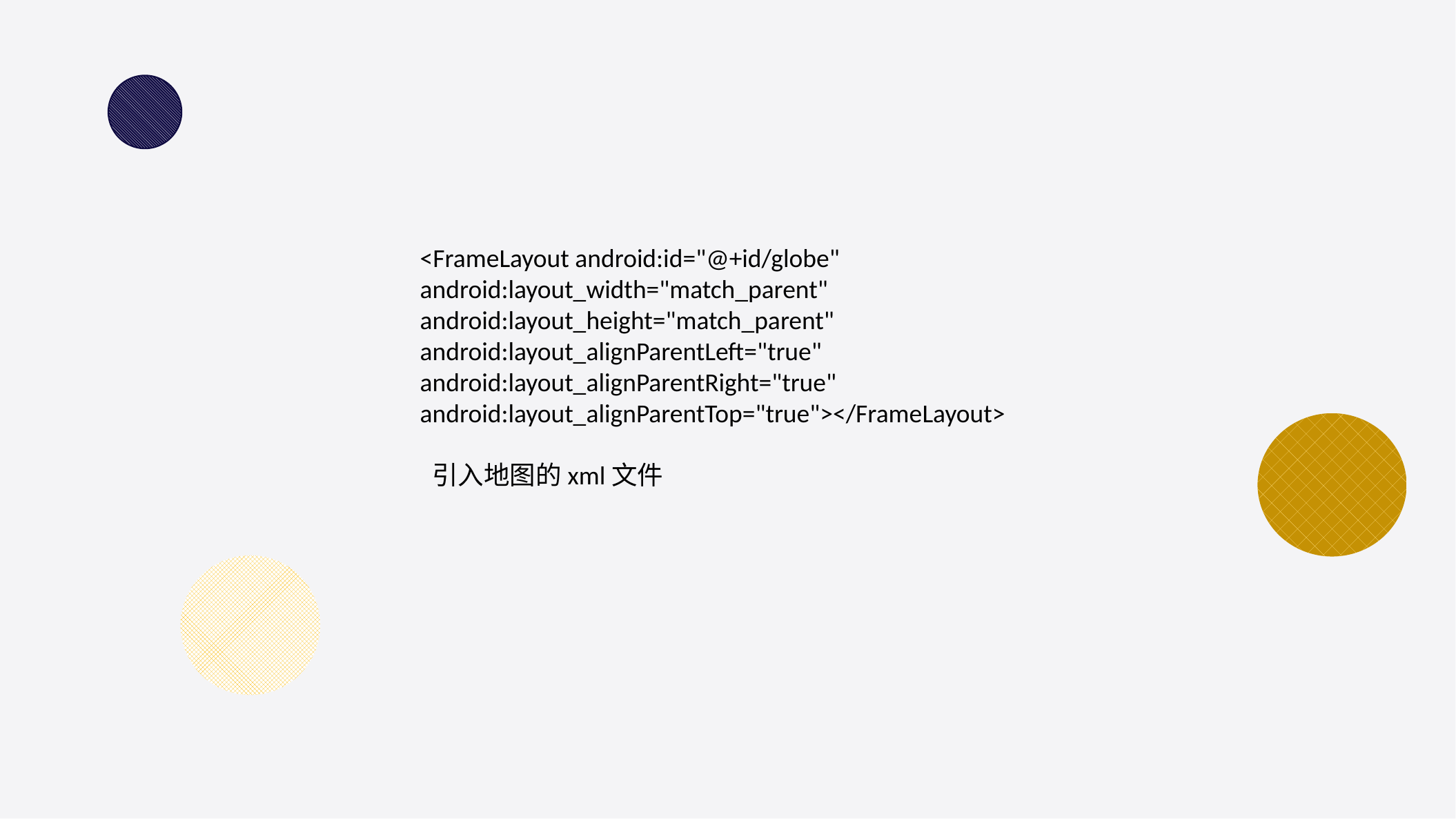

<FrameLayout android:id="@+id/globe" android:layout_width="match_parent" android:layout_height="match_parent" android:layout_alignParentLeft="true" android:layout_alignParentRight="true" android:layout_alignParentTop="true"></FrameLayout>

 引入地图的xml文件